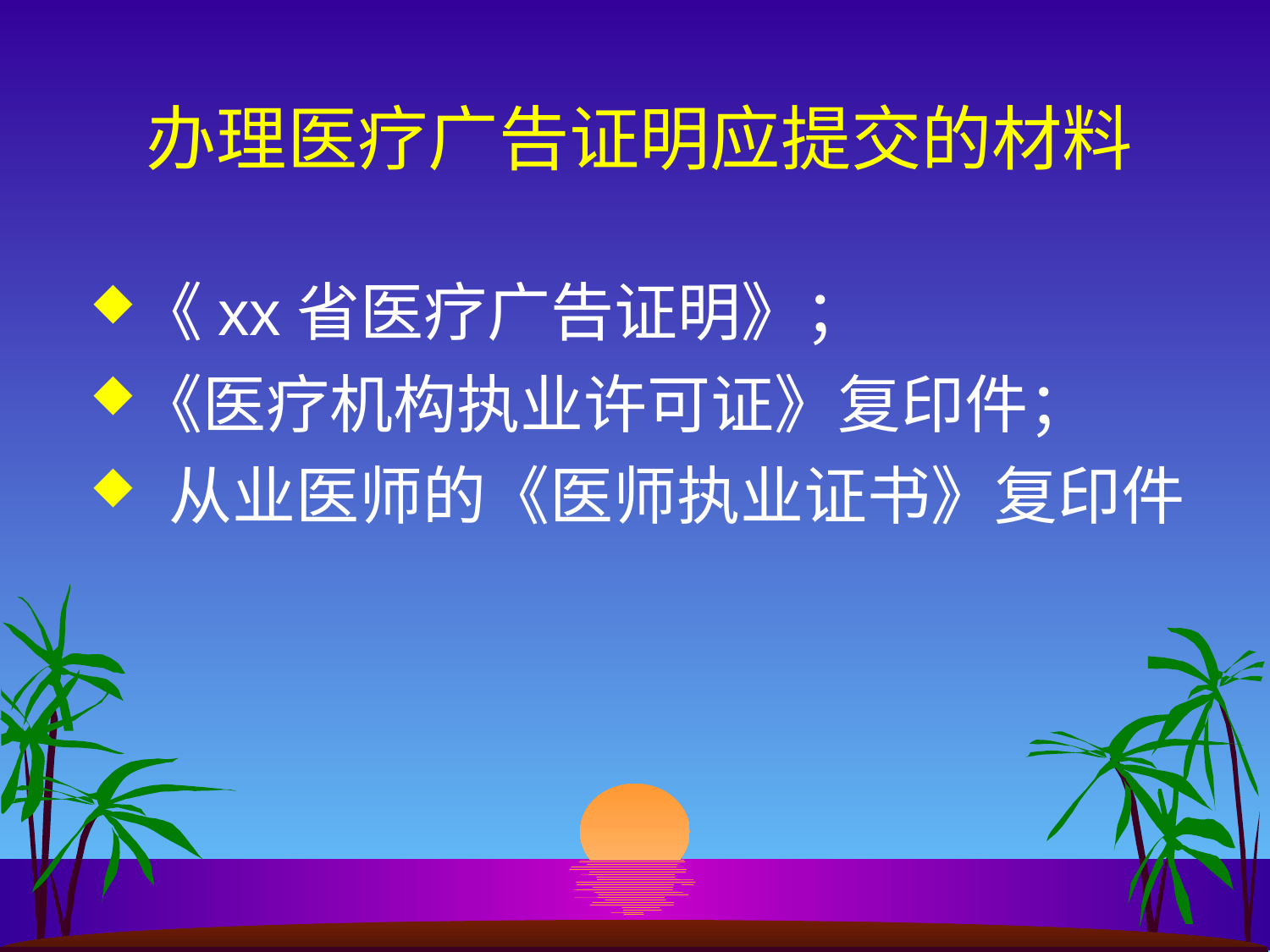

# 办理医疗广告证明应提交的材料
《xx省医疗广告证明》；
《医疗机构执业许可证》复印件；
 从业医师的《医师执业证书》复印件